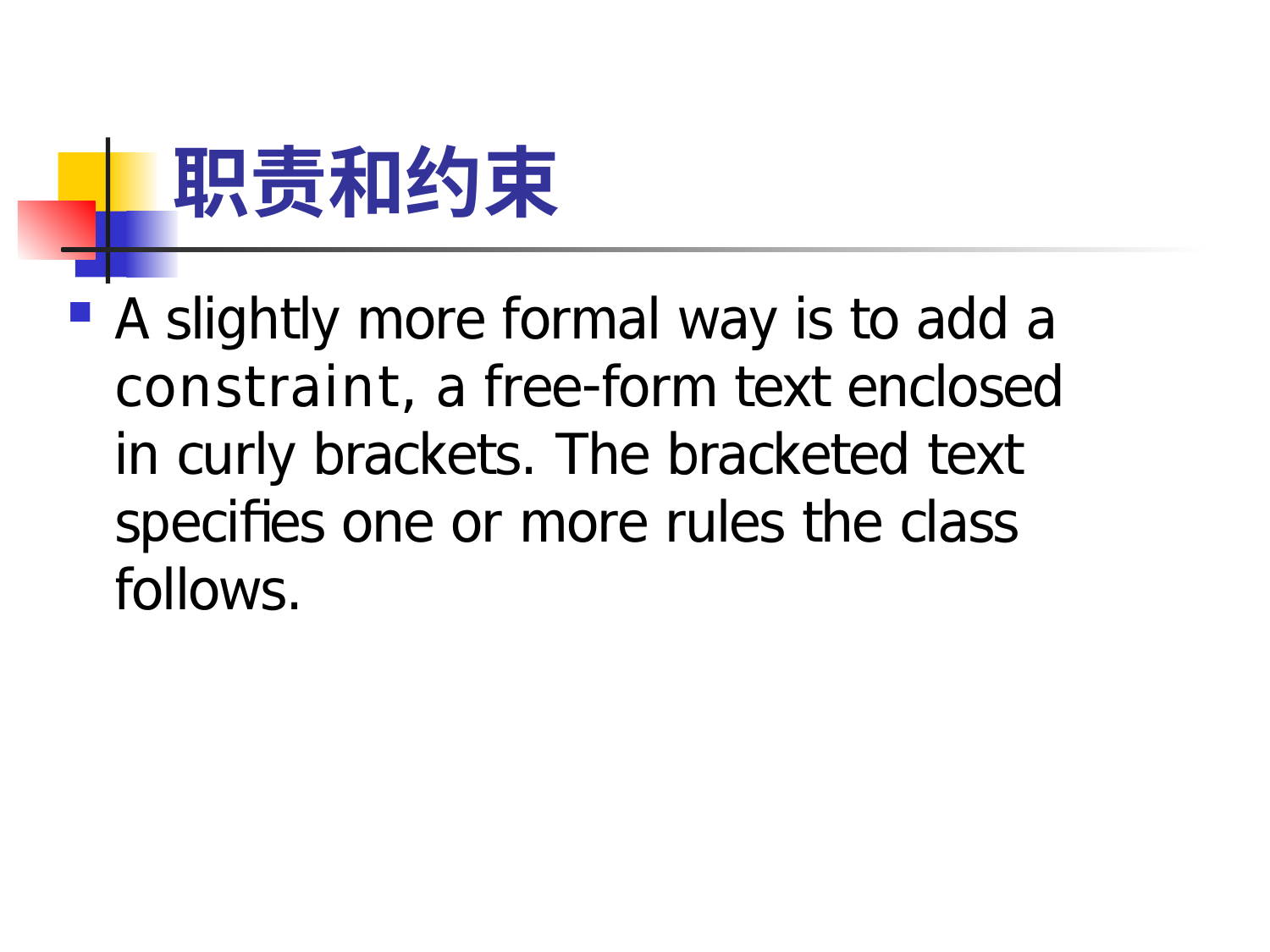

# 职责和约束
A slightly more formal way is to add a constraint, a free-form text enclosed in curly brackets. The bracketed text specifies one or more rules the class follows.